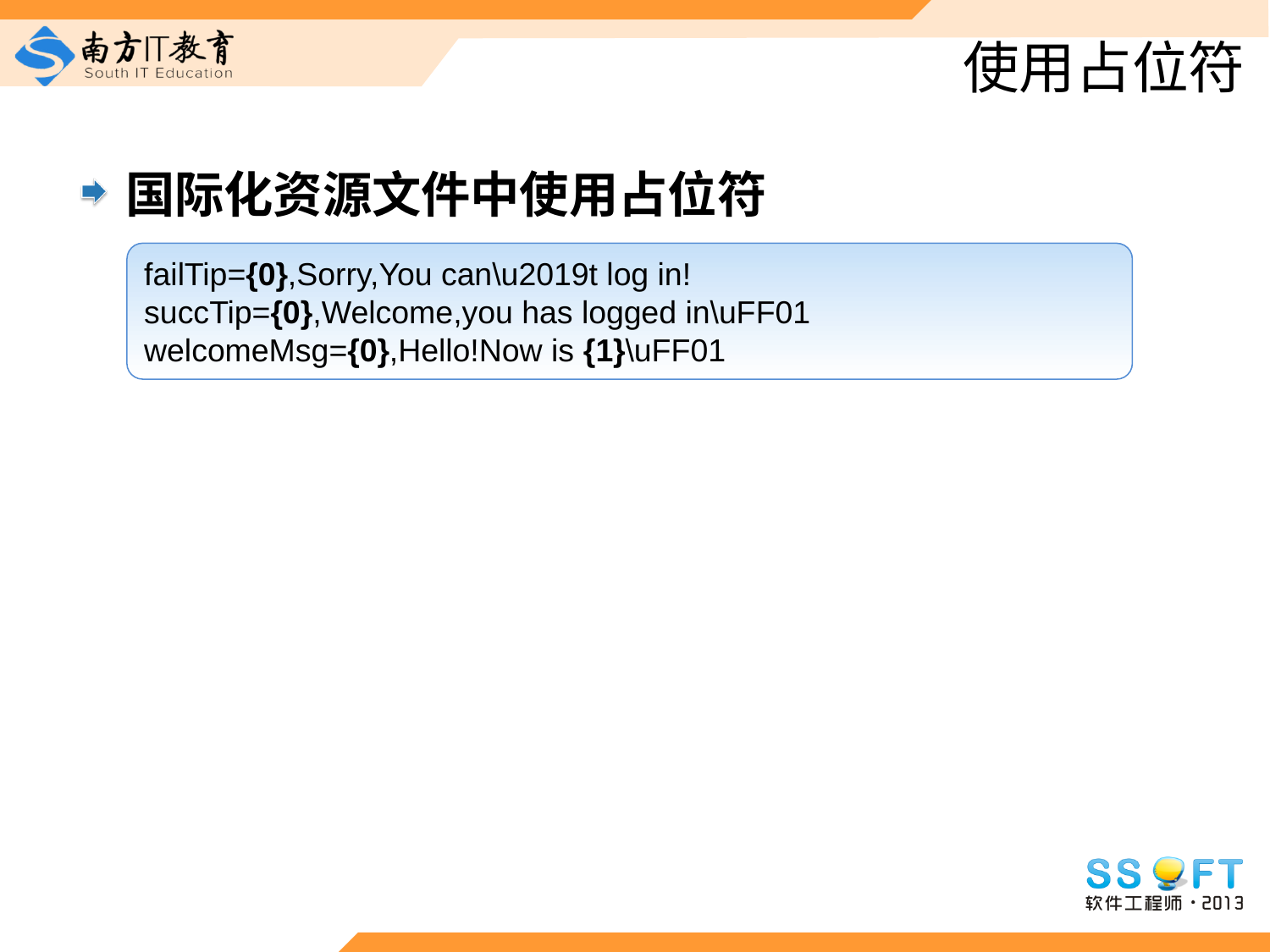

# 使用占位符
国际化资源文件中使用占位符

failTip={0},Sorry,You can\u2019t log in!
succTip={0},Welcome,you has logged in\uFF01
welcomeMsg={0},Hello!Now is {1}\uFF01